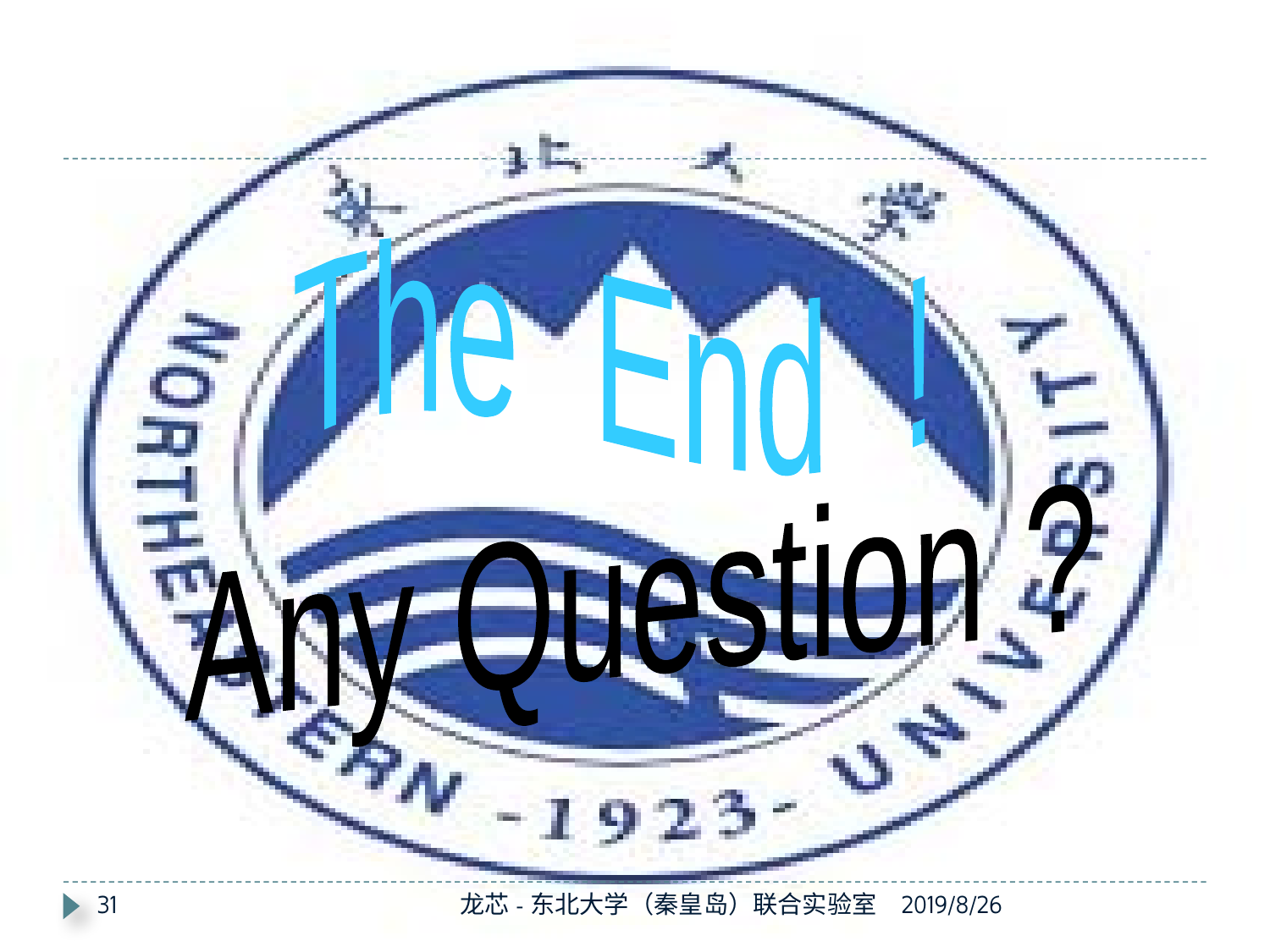

The  End  !
Any Question ?
31
龙芯-东北大学（秦皇岛）联合实验室
2019/8/26